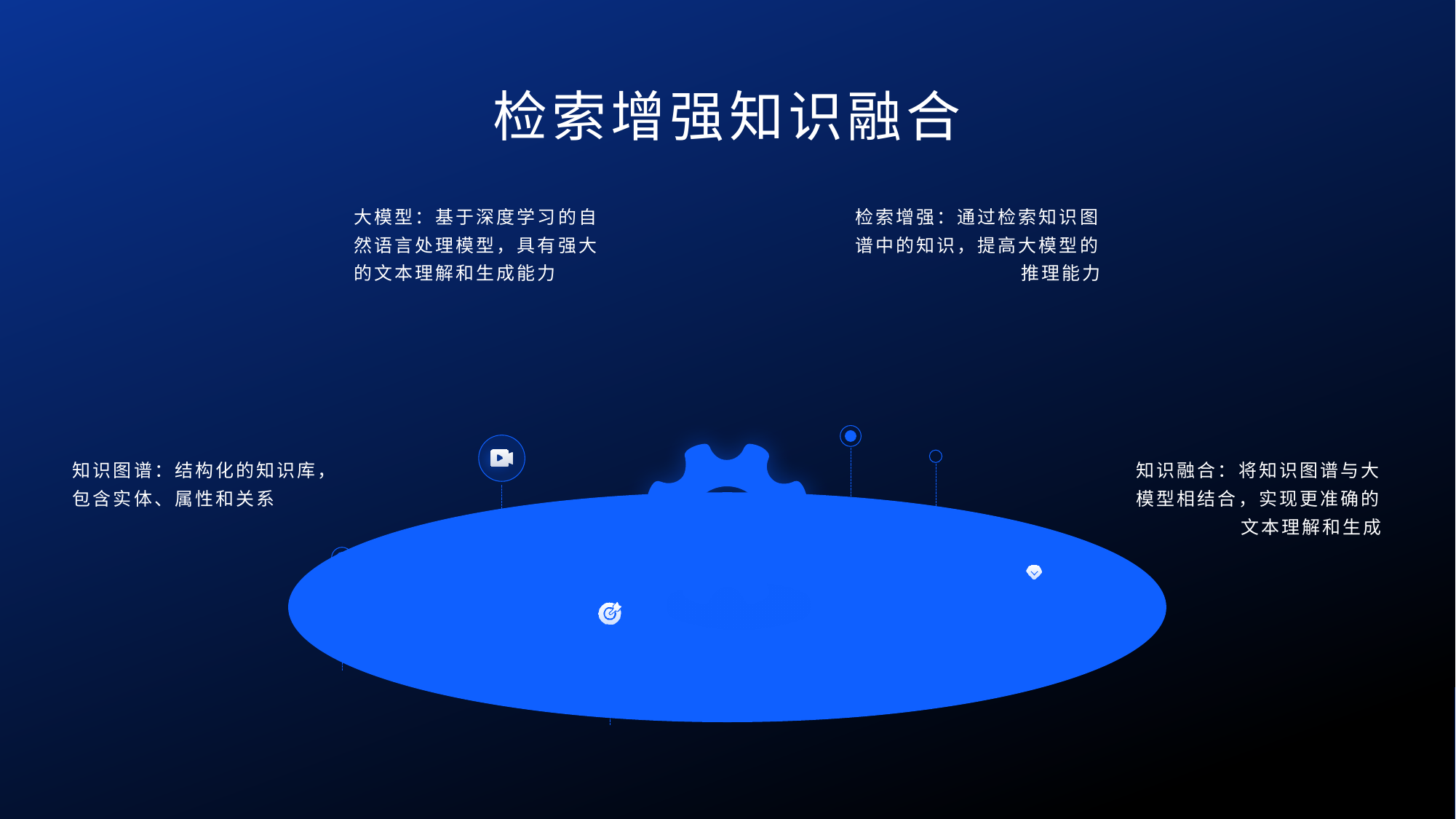

检索增强知识融合
大模型：基于深度学习的自然语言处理模型，具有强大的文本理解和生成能力
检索增强：通过检索知识图谱中的知识，提高大模型的推理能力

知识图谱：结构化的知识库，包含实体、属性和关系
知识融合：将知识图谱与大模型相结合，实现更准确的文本理解和生成